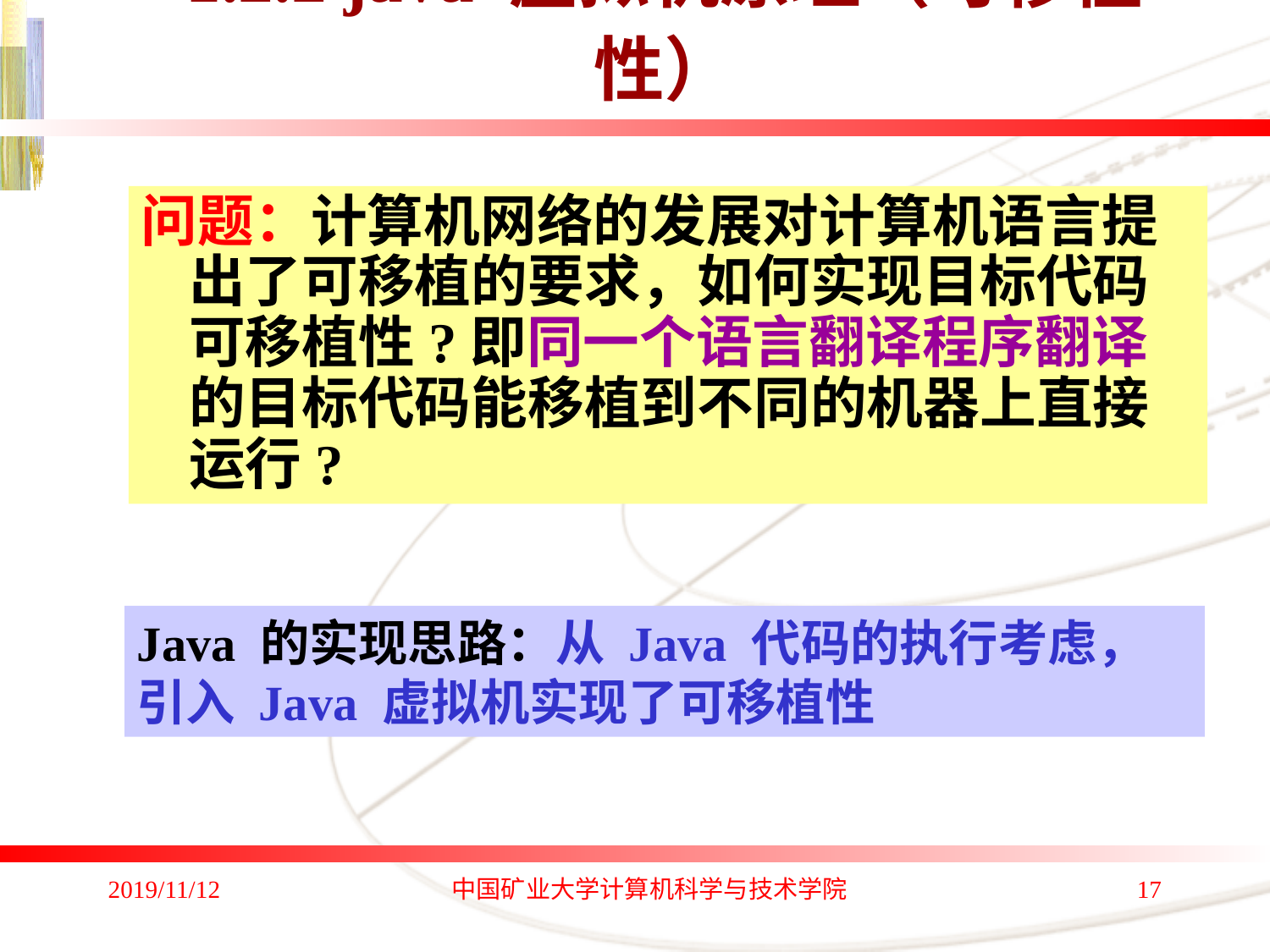

# 1.2.2 java 虚拟机原理（可移植性）
问题：计算机网络的发展对计算机语言提出了可移植的要求，如何实现目标代码可移植性?即同一个语言翻译程序翻译的目标代码能移植到不同的机器上直接运行?
Java 的实现思路：从 Java 代码的执行考虑，引入 Java 虚拟机实现了可移植性
2019/11/12
中国矿业大学计算机科学与技术学院
17